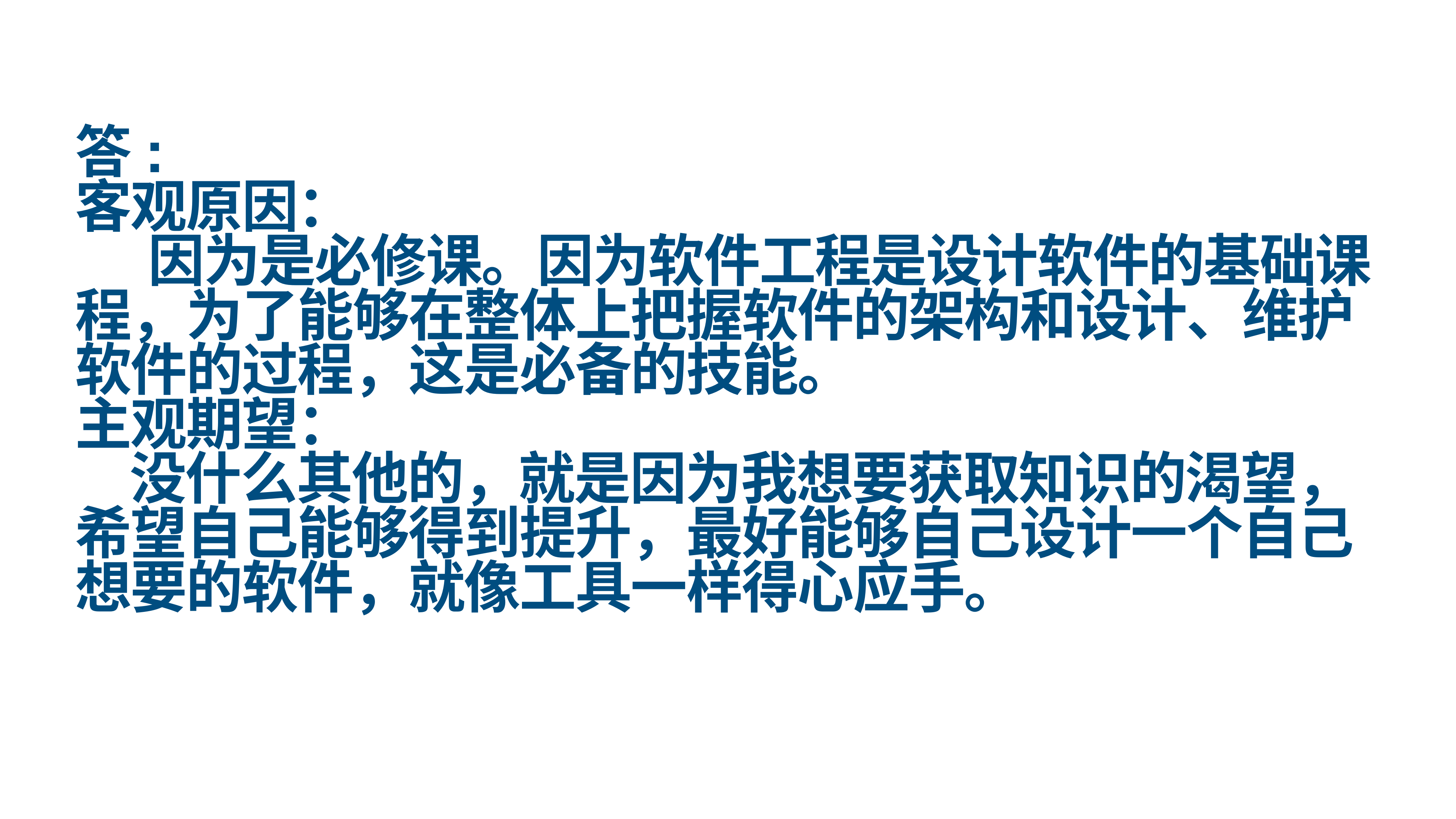

# 答: 客观原因： 因为是必修课。因为软件工程是设计软件的基础课程，为了能够在整体上把握软件的架构和设计、维护软件的过程，这是必备的技能。 主观期望： 没什么其他的，就是因为我想要获取知识的渴望，希望自己能够得到提升，最好能够自己设计一个自己想要的软件，就像工具一样得心应手。